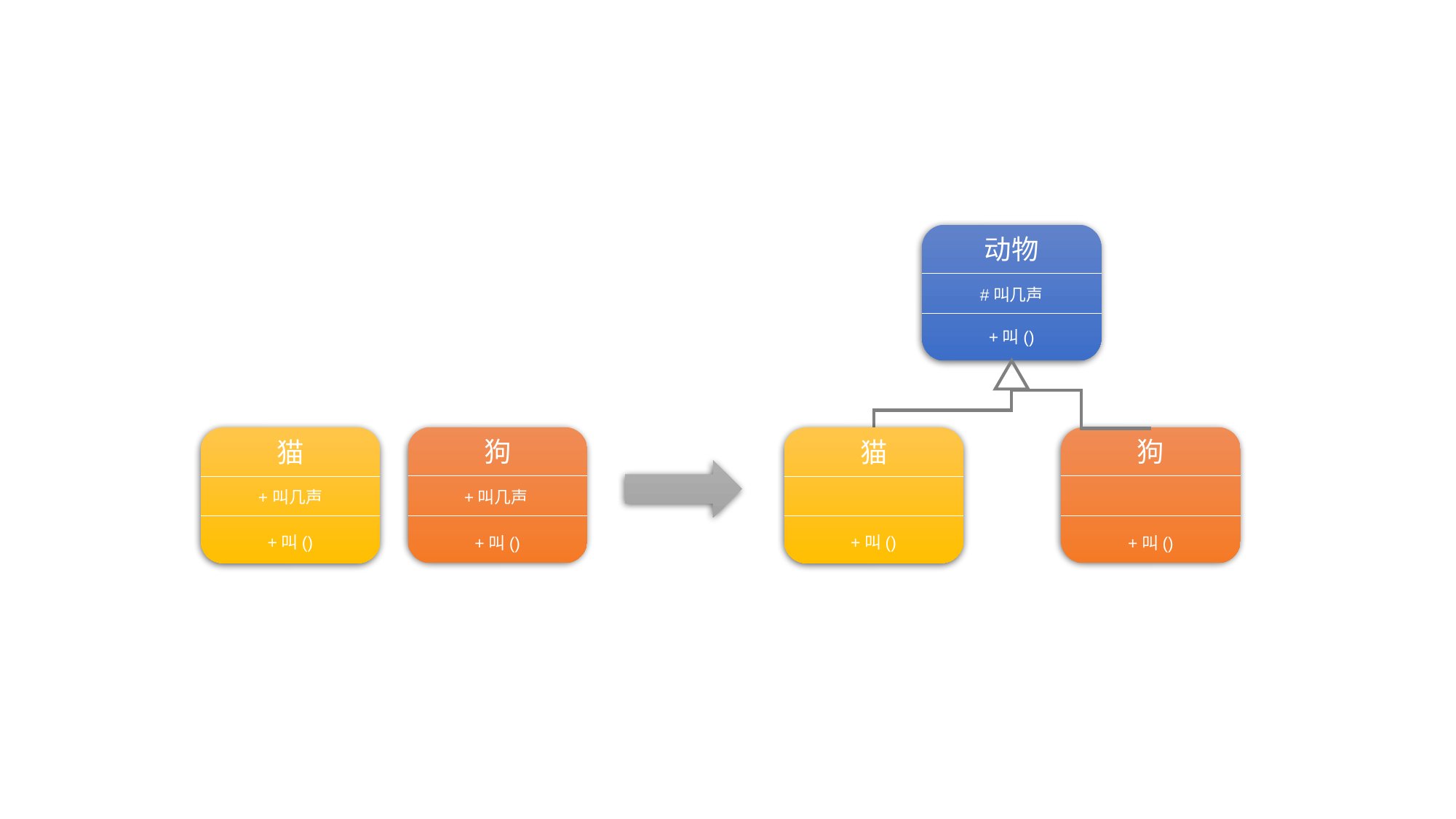

动物
#叫几声
+叫()

狗

狗

猫

猫

+叫几声
+叫几声
+叫()
+叫()
+叫()
+叫()